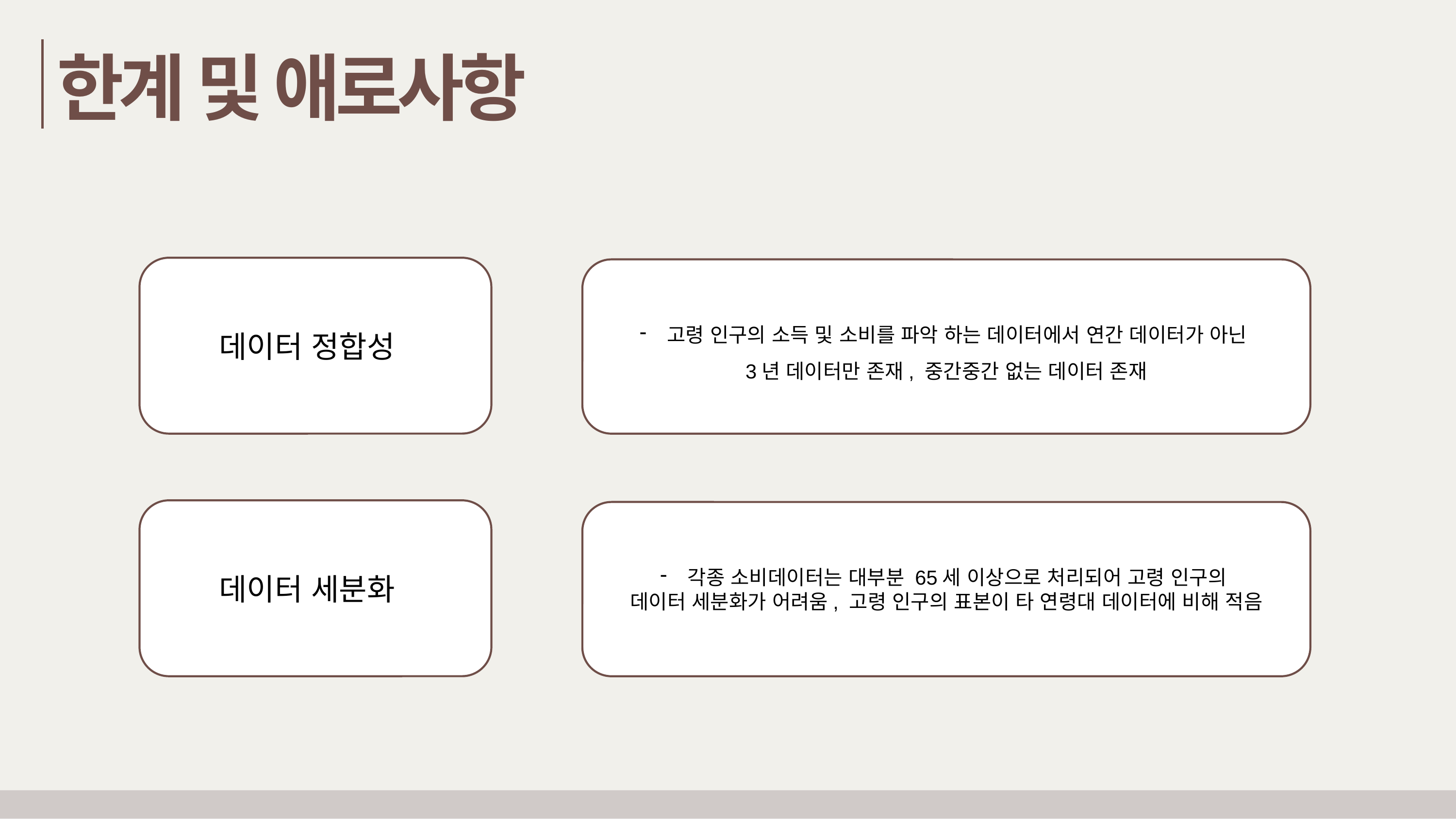

# 한계 및 애로사항
데이터 정합성
고령 인구의 소득 및 소비를 파악 하는 데이터에서 연간 데이터가 아닌
3년 데이터만 존재, 중간중간 없는 데이터 존재
데이터 세분화
각종 소비데이터는 대부분 65세 이상으로 처리되어 고령 인구의
데이터 세분화가 어려움, 고령 인구의 표본이 타 연령대 데이터에 비해 적음